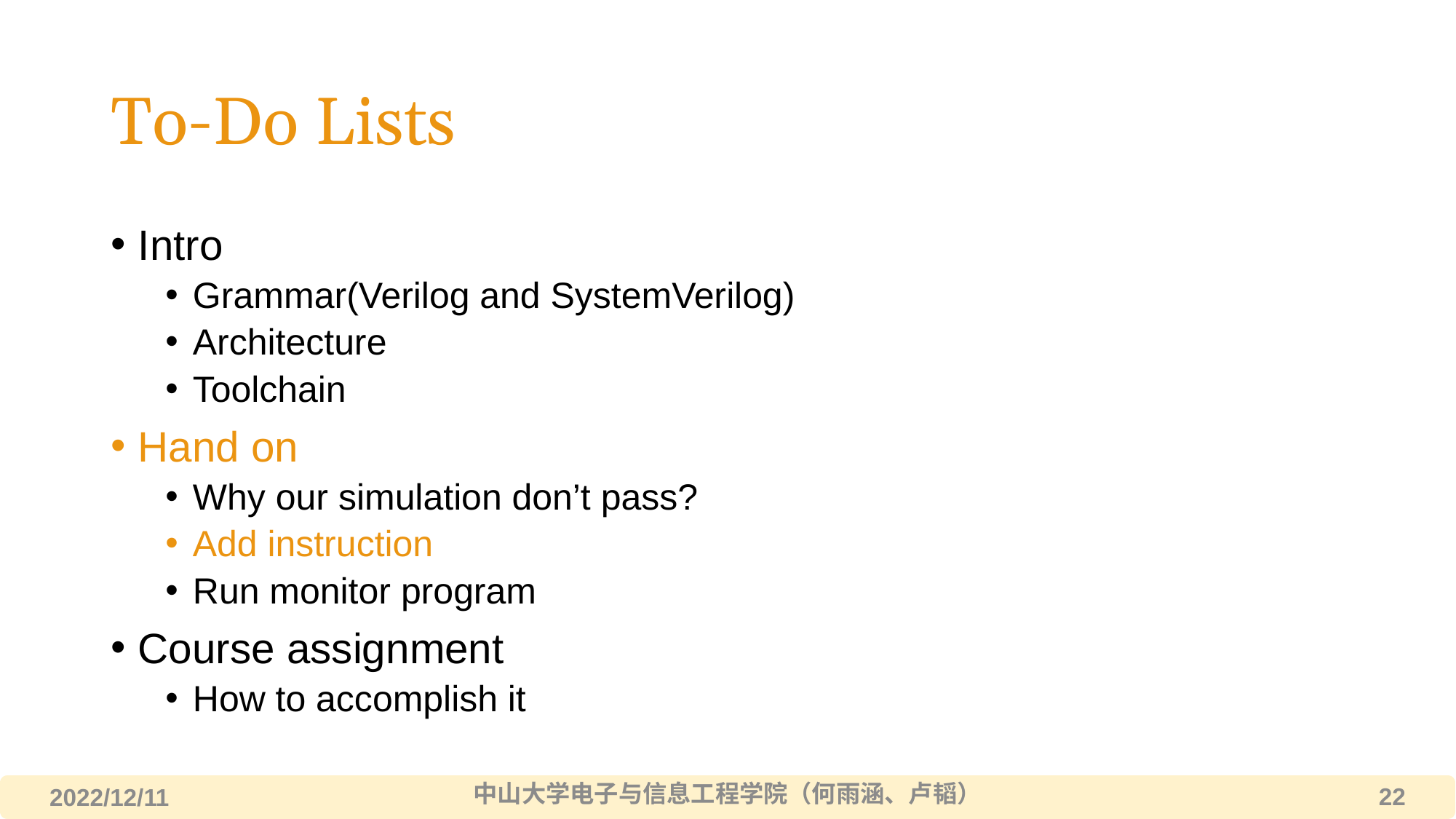

# To-Do Lists
Intro
Grammar(Verilog and SystemVerilog)
Architecture
Toolchain
Hand on
Why our simulation don’t pass?
Add instruction
Run monitor program
Course assignment
How to accomplish it
中山大学电子与信息工程学院（何雨涵、卢韬）
22
2022/12/11